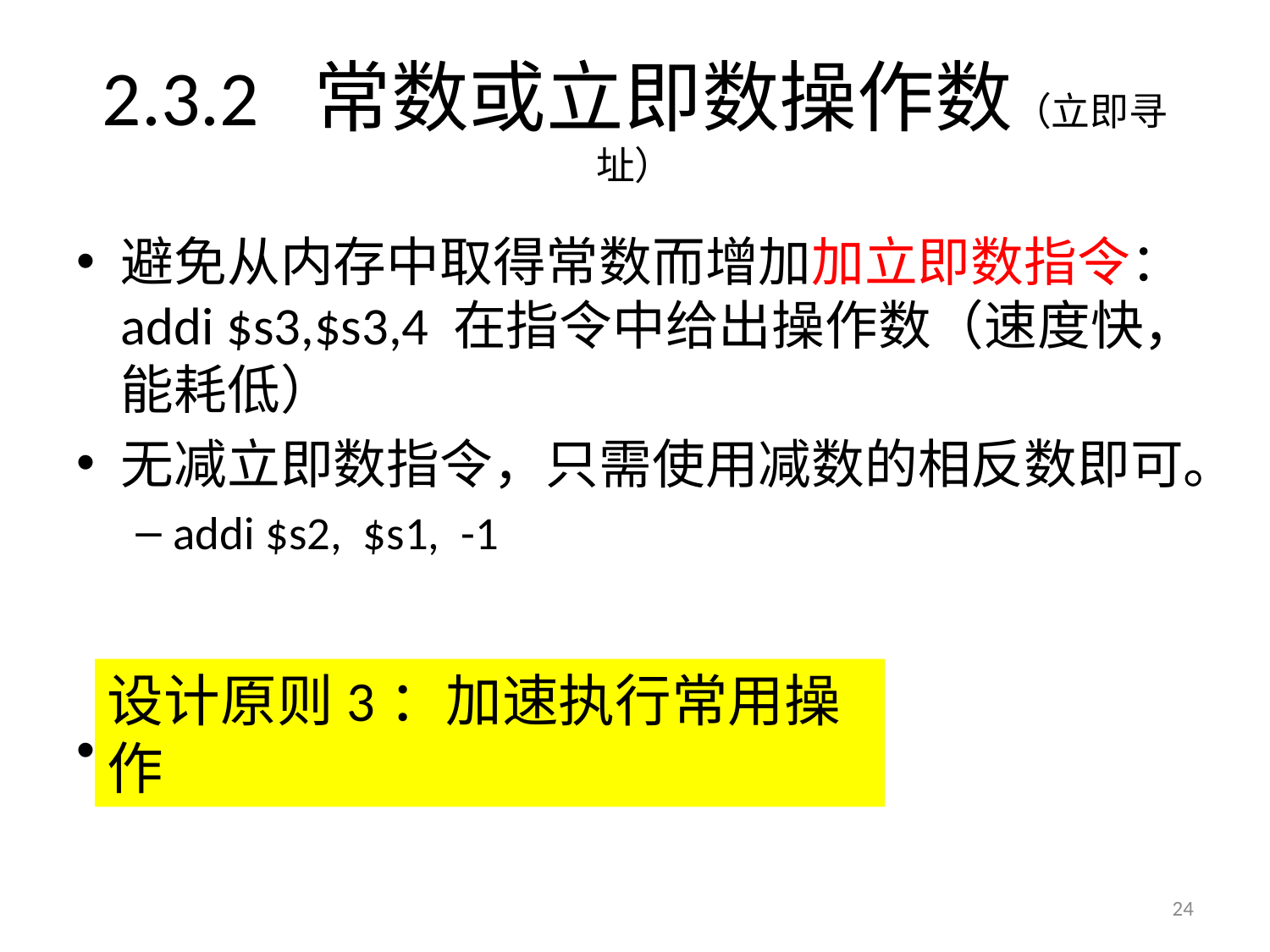

# 2.3.2  常数或立即数操作数（立即寻址）
避免从内存中取得常数而增加加立即数指令：addi $s3,$s3,4 在指令中给出操作数（速度快，能耗低）
无减立即数指令，只需使用减数的相反数即可。
addi $s2,  $s1,  -1

常数操作出现频率高

设计原则3：加速执行常用操作
24